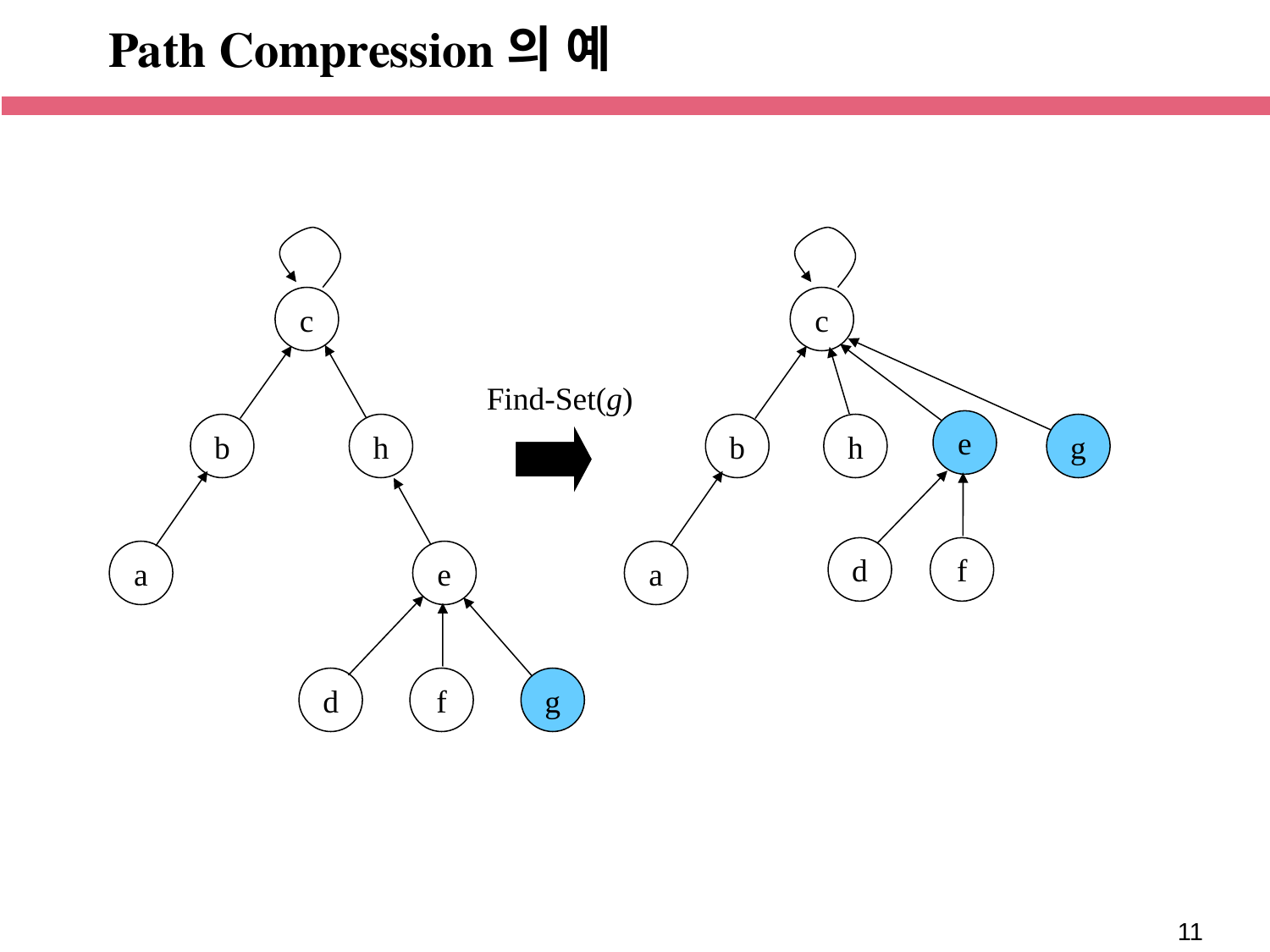

Path Compression의 예

c
c

Find-Set(g)
e
b
h
b
h
g

d
f
a
e
a

d
f
g